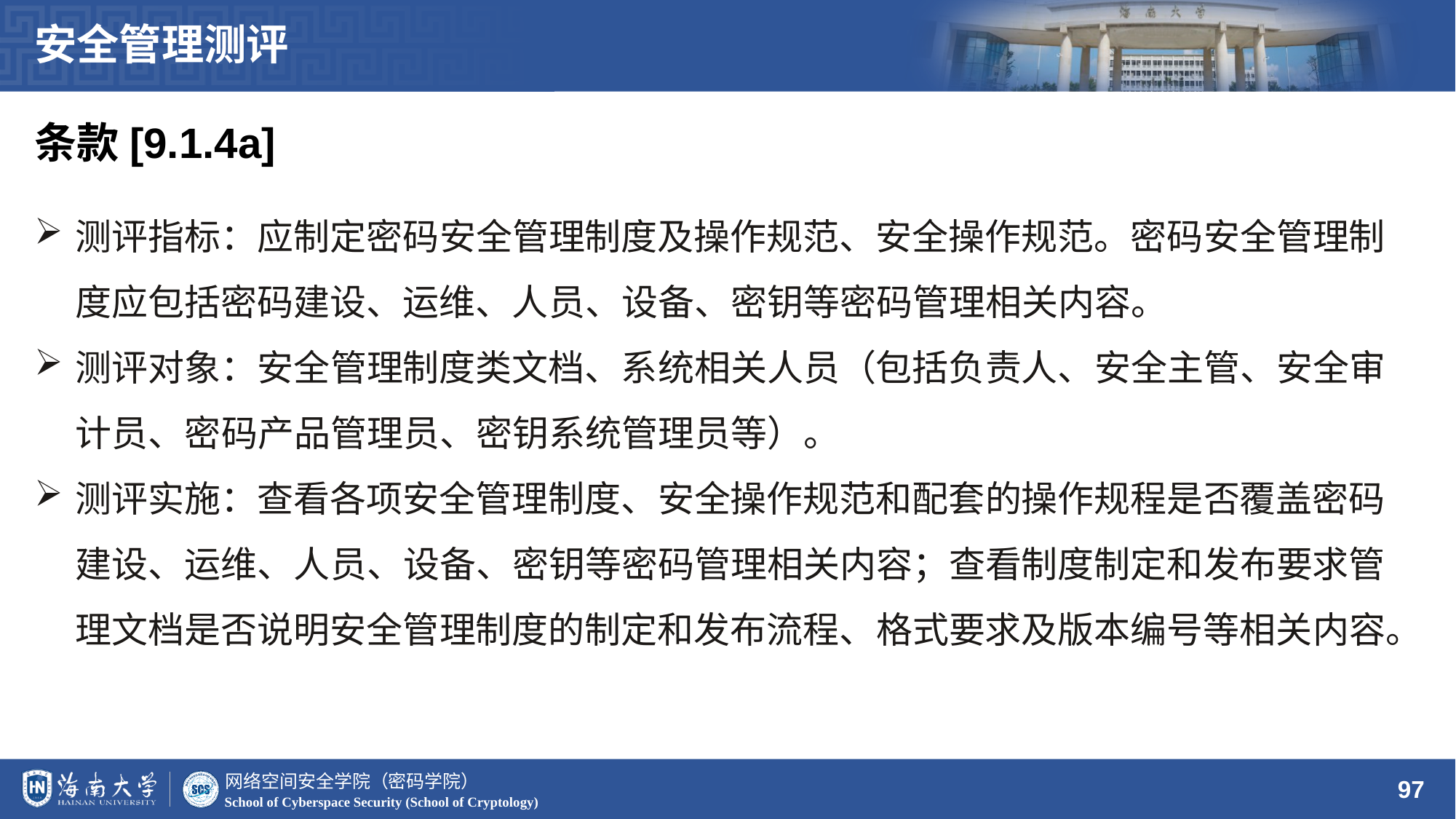

安全管理测评
条款[9.1.4a]
测评指标：应制定密码安全管理制度及操作规范、安全操作规范。密码安全管理制度应包括密码建设、运维、人员、设备、密钥等密码管理相关内容。
测评对象：安全管理制度类文档、系统相关人员（包括负责人、安全主管、安全审计员、密码产品管理员、密钥系统管理员等）。
测评实施：查看各项安全管理制度、安全操作规范和配套的操作规程是否覆盖密码建设、运维、人员、设备、密钥等密码管理相关内容；查看制度制定和发布要求管理文档是否说明安全管理制度的制定和发布流程、格式要求及版本编号等相关内容。
97